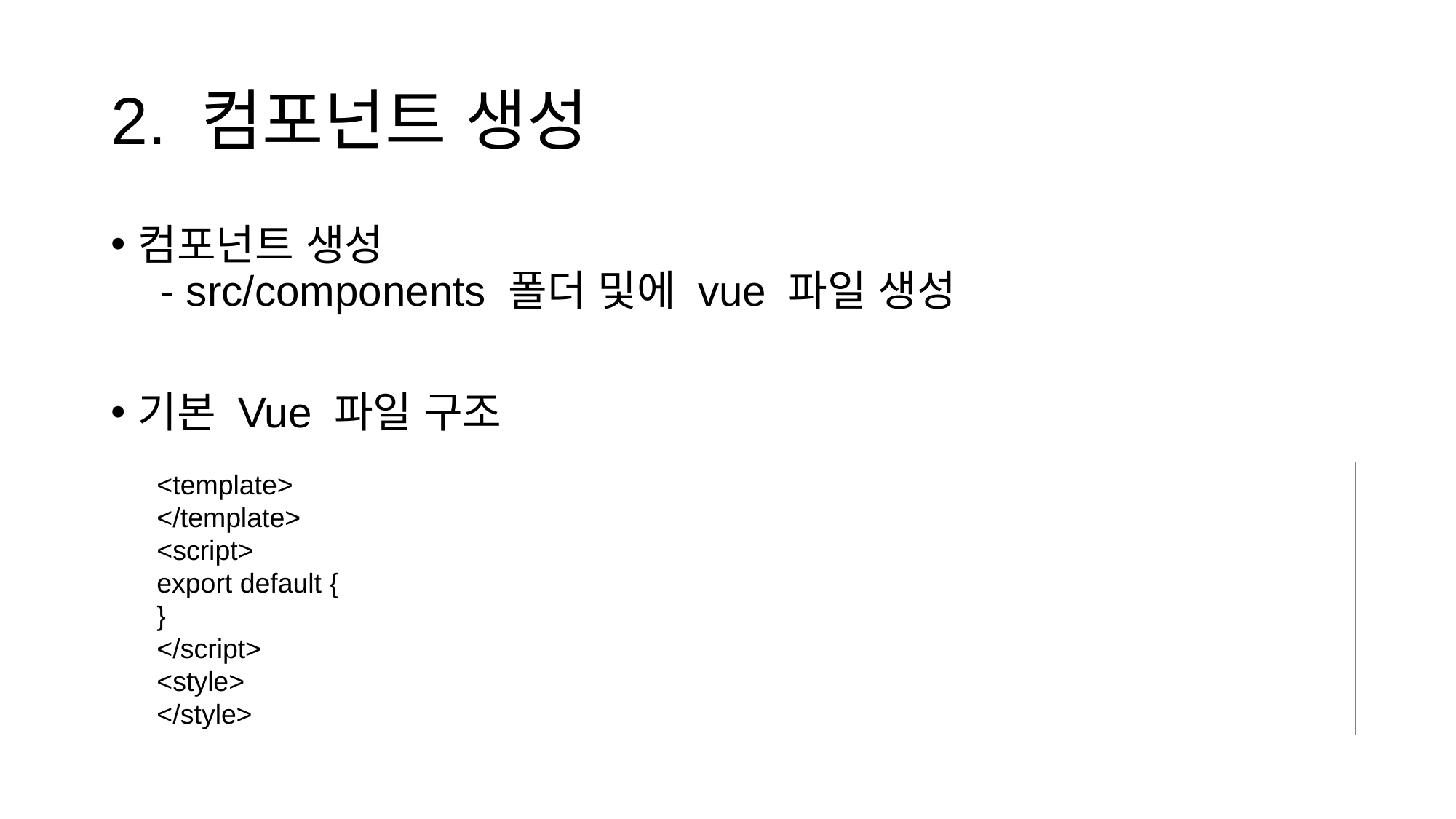

# 2. 컴포넌트 생성
컴포넌트 생성
 - src/components 폴더 및에 vue 파일 생성

기본 Vue 파일 구조
<template>
</template>
<script>
export default {
}
</script>
<style>
</style>